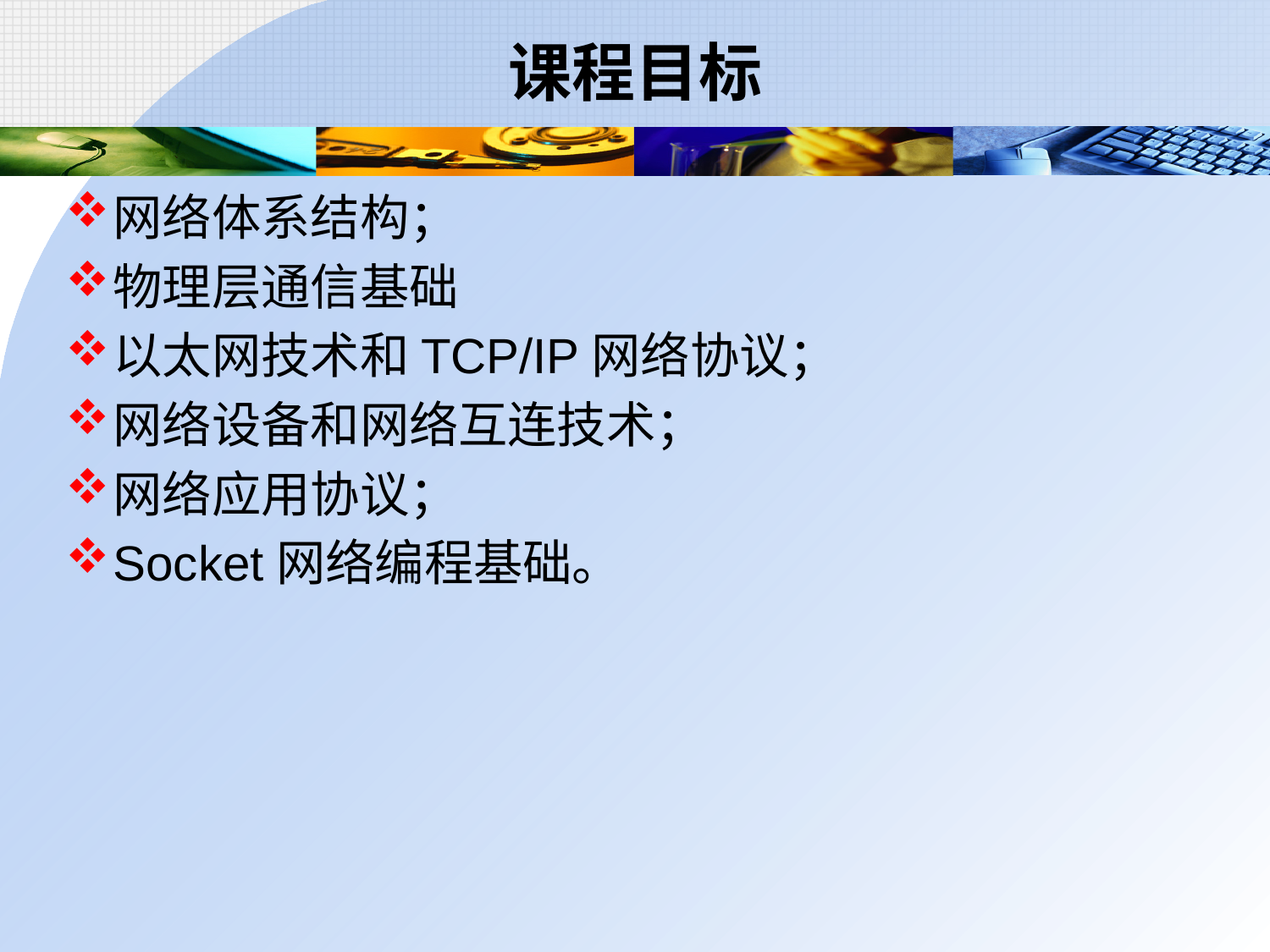

# 课程目标
网络体系结构；
物理层通信基础
以太网技术和TCP/IP网络协议；
网络设备和网络互连技术；
网络应用协议；
Socket网络编程基础。